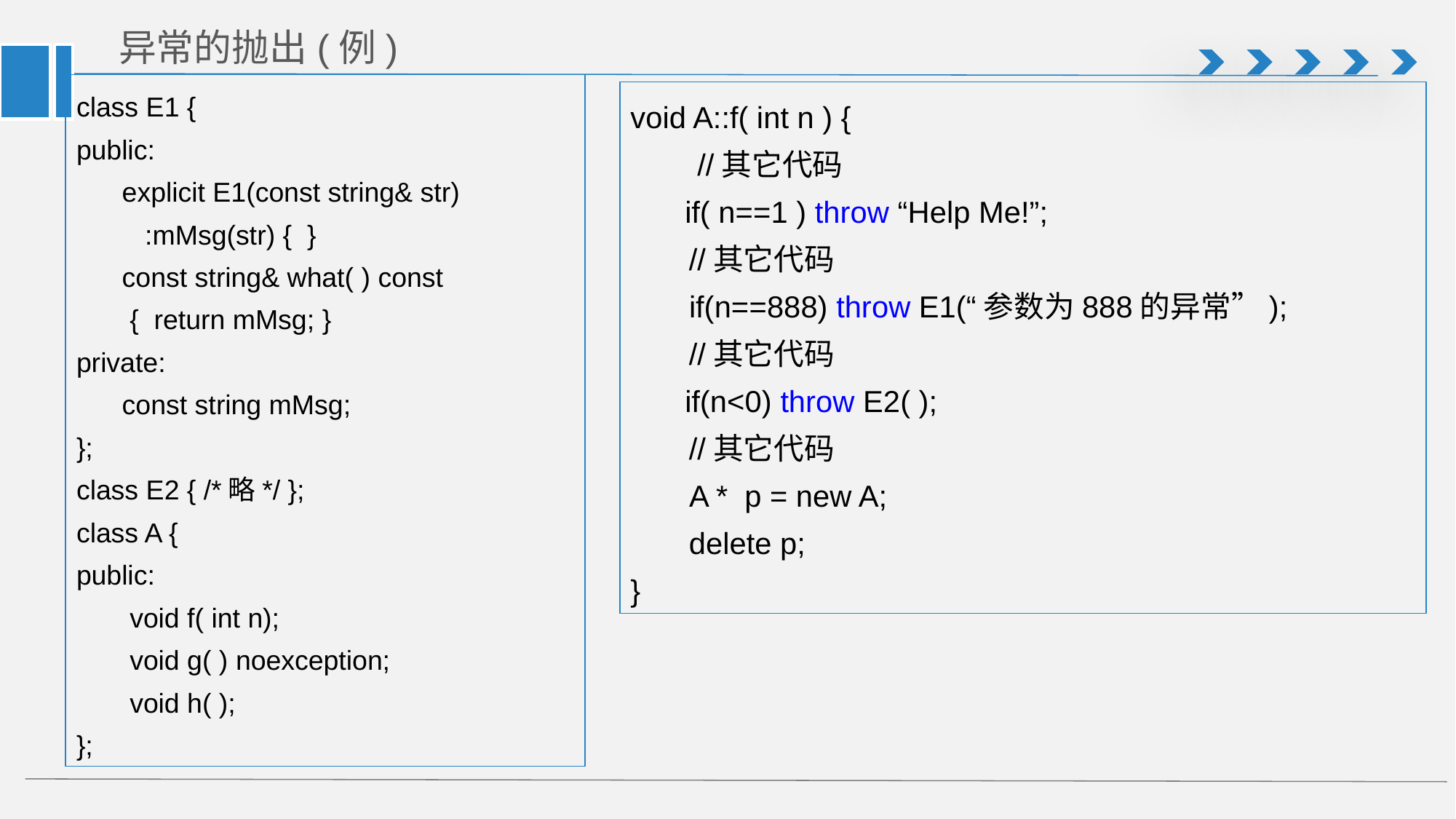

# 异常的抛出(例)
class E1 {
public:
      explicit E1(const string& str)
         :mMsg(str) {  }
      const string& what( ) const
       {  return mMsg; }
private:
      const string mMsg;
};
class E2 { /*略*/ };
class A {
public:
       void f( int n);
       void g( ) noexception;
       void h( );
};
void A::f( int n ) {
        //其它代码
       if( n==1 ) throw “Help Me!”;
       //其它代码
       if(n==888) throw E1(“参数为888的异常”);
       //其它代码
       if(n<0) throw E2( );
       //其它代码
       A *  p = new A;
       delete p;
}